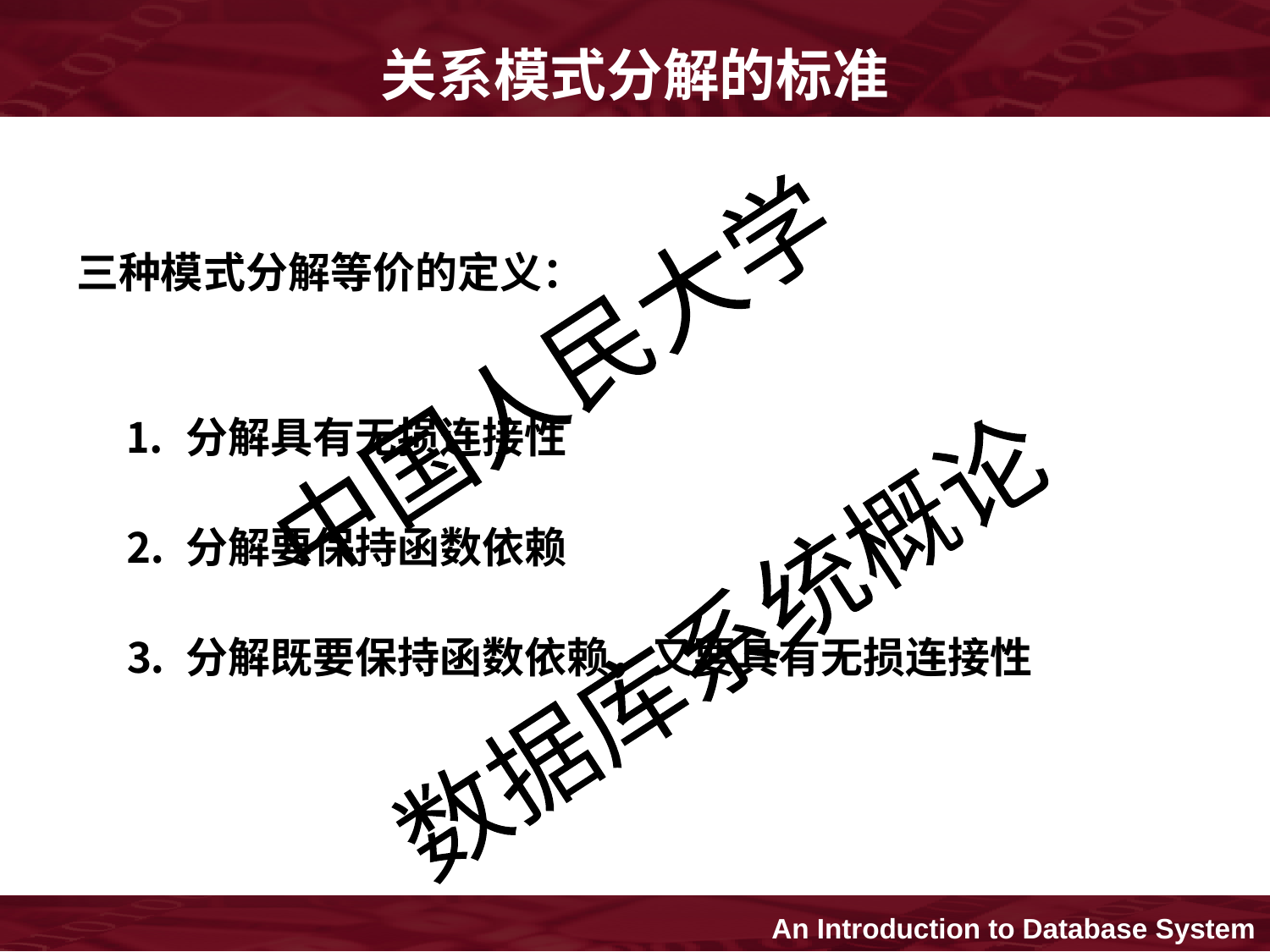

# 关系模式分解的标准

三种模式分解等价的定义：

	⒈ 分解具有无损连接性
	⒉ 分解要保持函数依赖
	⒊ 分解既要保持函数依赖，又要具有无损连接性